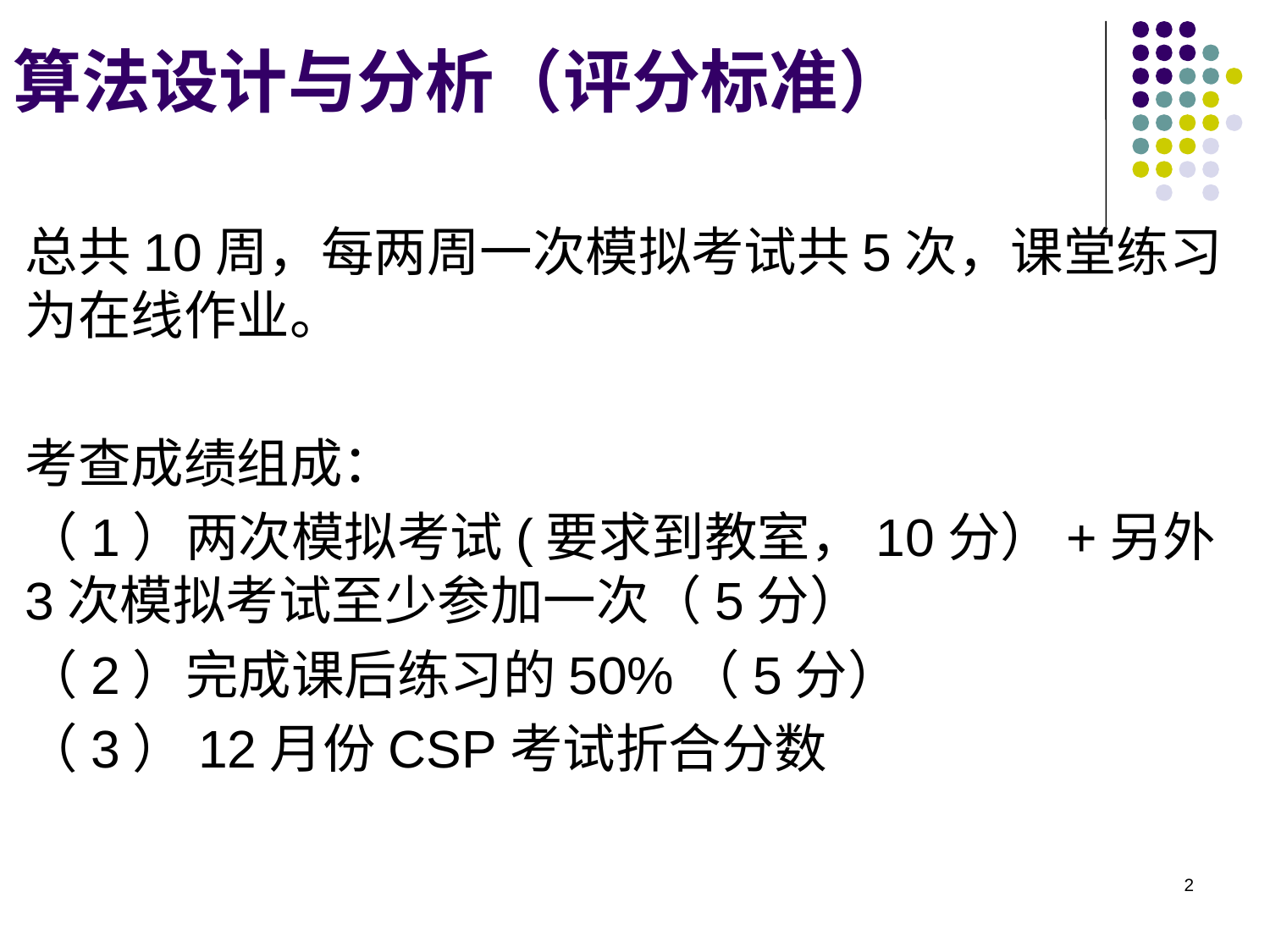

# 算法设计与分析（评分标准）
总共10周，每两周一次模拟考试共5次，课堂练习为在线作业。

考查成绩组成：
（1）两次模拟考试(要求到教室，10分）+另外3次模拟考试至少参加一次（5分）
（2）完成课后练习的50%（5分）
（3）12月份CSP考试折合分数
2